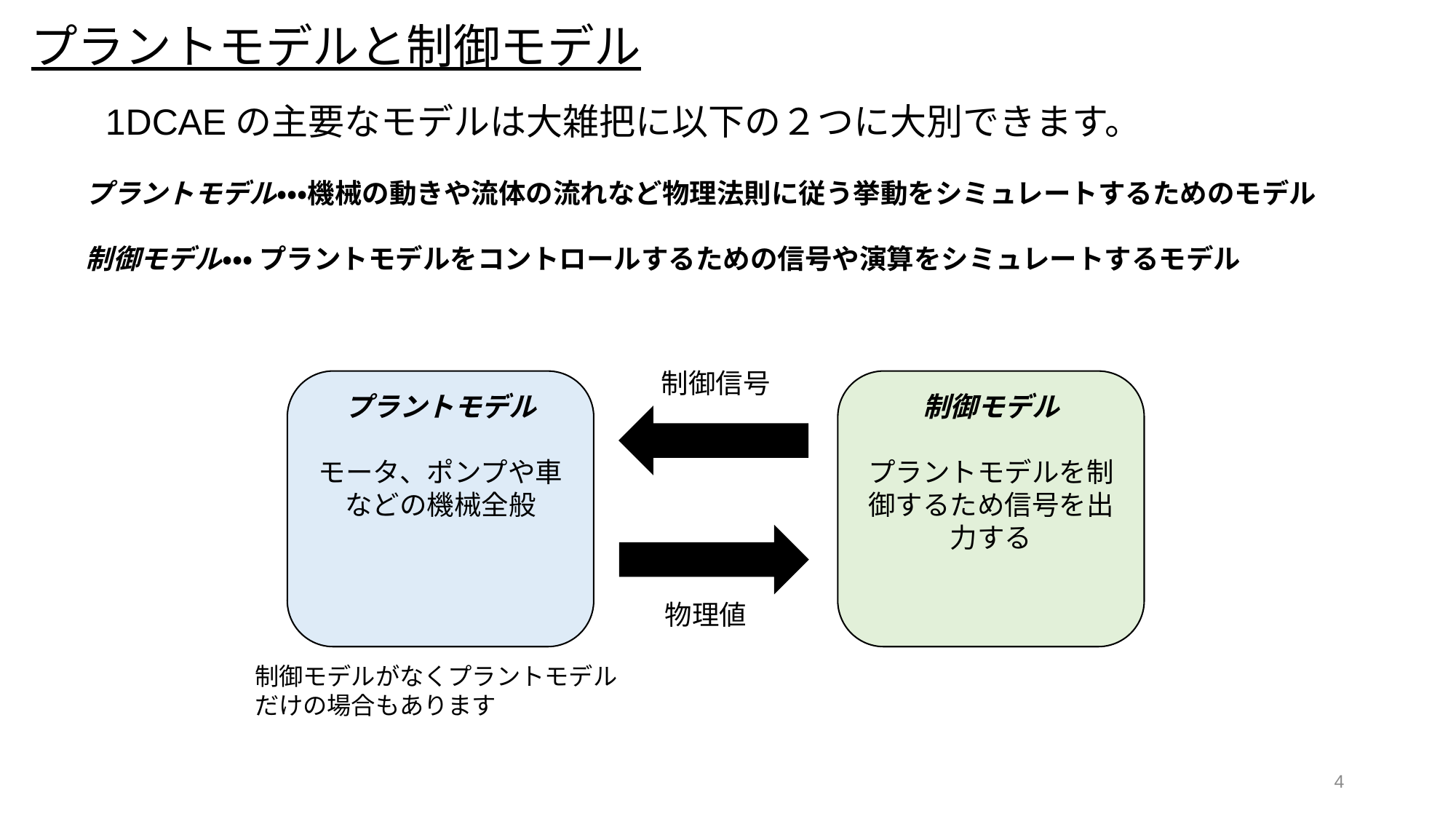

プラントモデルと制御モデル
1DCAEの主要なモデルは大雑把に以下の２つに大別できます。
プラントモデル・・・機械の動きや流体の流れなど物理法則に従う挙動をシミュレートするためのモデル

制御モデル・・・ プラントモデルをコントロールするための信号や演算をシミュレートするモデル
制御信号
プラントモデル

モータ、ポンプや車などの機械全般
制御モデル

プラントモデルを制御するため信号を出力する

物理値
制御モデルがなくプラントモデルだけの場合もあります
4